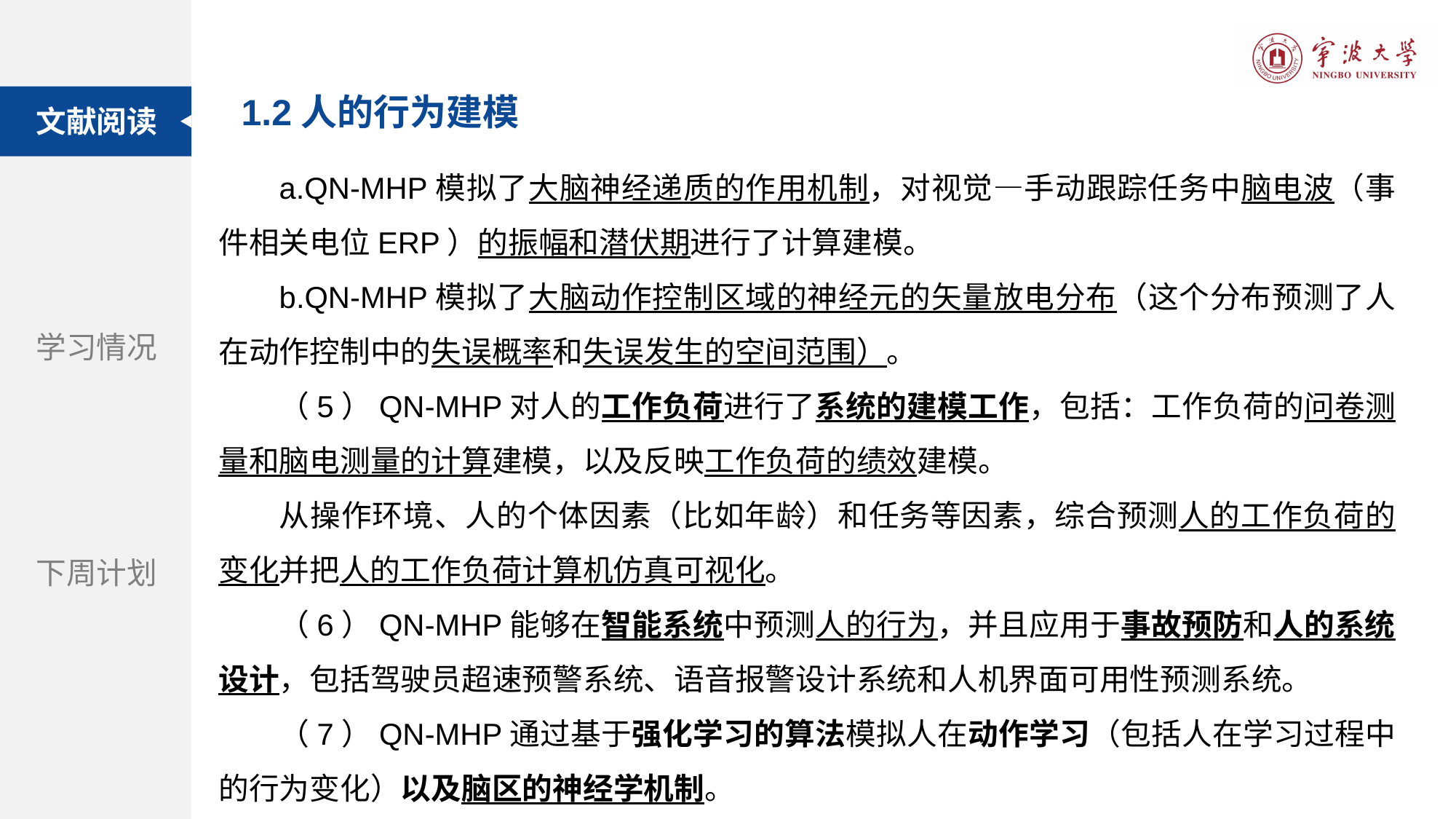

1.2人的行为建模

文献阅读
a.QN-MHP模拟了大脑神经递质的作用机制，对视觉—手动跟踪任务中脑电波（事件相关电位ERP）的振幅和潜伏期进行了计算建模。
b.QN-MHP模拟了大脑动作控制区域的神经元的矢量放电分布（这个分布预测了人在动作控制中的失误概率和失误发生的空间范围）。
（5）QN-MHP对人的工作负荷进行了系统的建模工作，包括：工作负荷的问卷测量和脑电测量的计算建模，以及反映工作负荷的绩效建模。
从操作环境、人的个体因素（比如年龄）和任务等因素，综合预测人的工作负荷的变化并把人的工作负荷计算机仿真可视化。
（6）QN-MHP能够在智能系统中预测人的行为，并且应用于事故预防和人的系统设计，包括驾驶员超速预警系统、语音报警设计系统和人机界面可用性预测系统。
（7）QN-MHP通过基于强化学习的算法模拟人在动作学习（包括人在学习过程中的行为变化）以及脑区的神经学机制。
题目：自动驾驶汽车和街道设计：使用虚拟现实实验探索中央分隔带在提高行人过街安全性方面的作用
学习情况
期刊：Accident Analysis and Prevention
下周计划